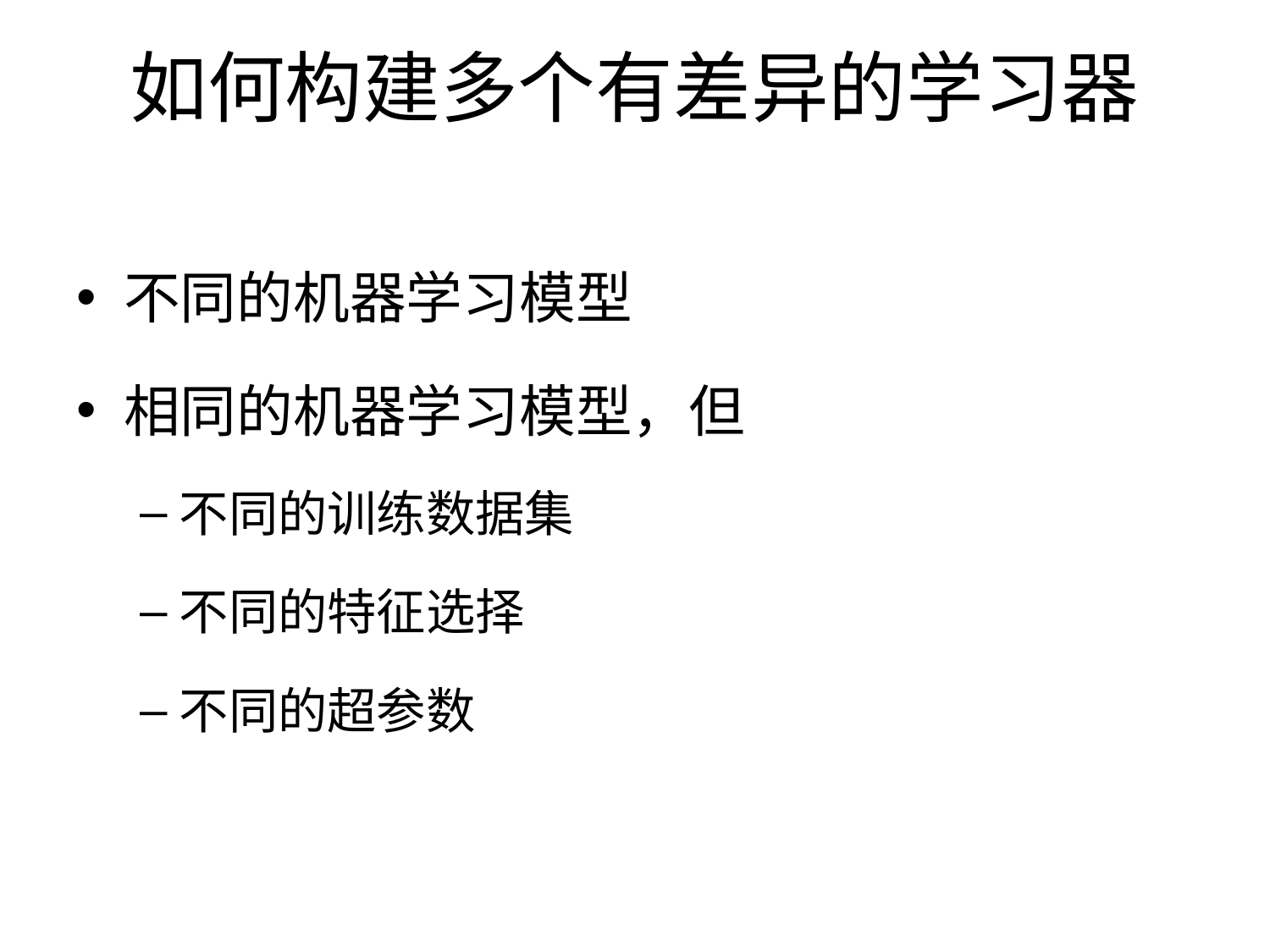

# 如何构建多个有差异的学习器
不同的机器学习模型
相同的机器学习模型，但
不同的训练数据集
不同的特征选择
不同的超参数